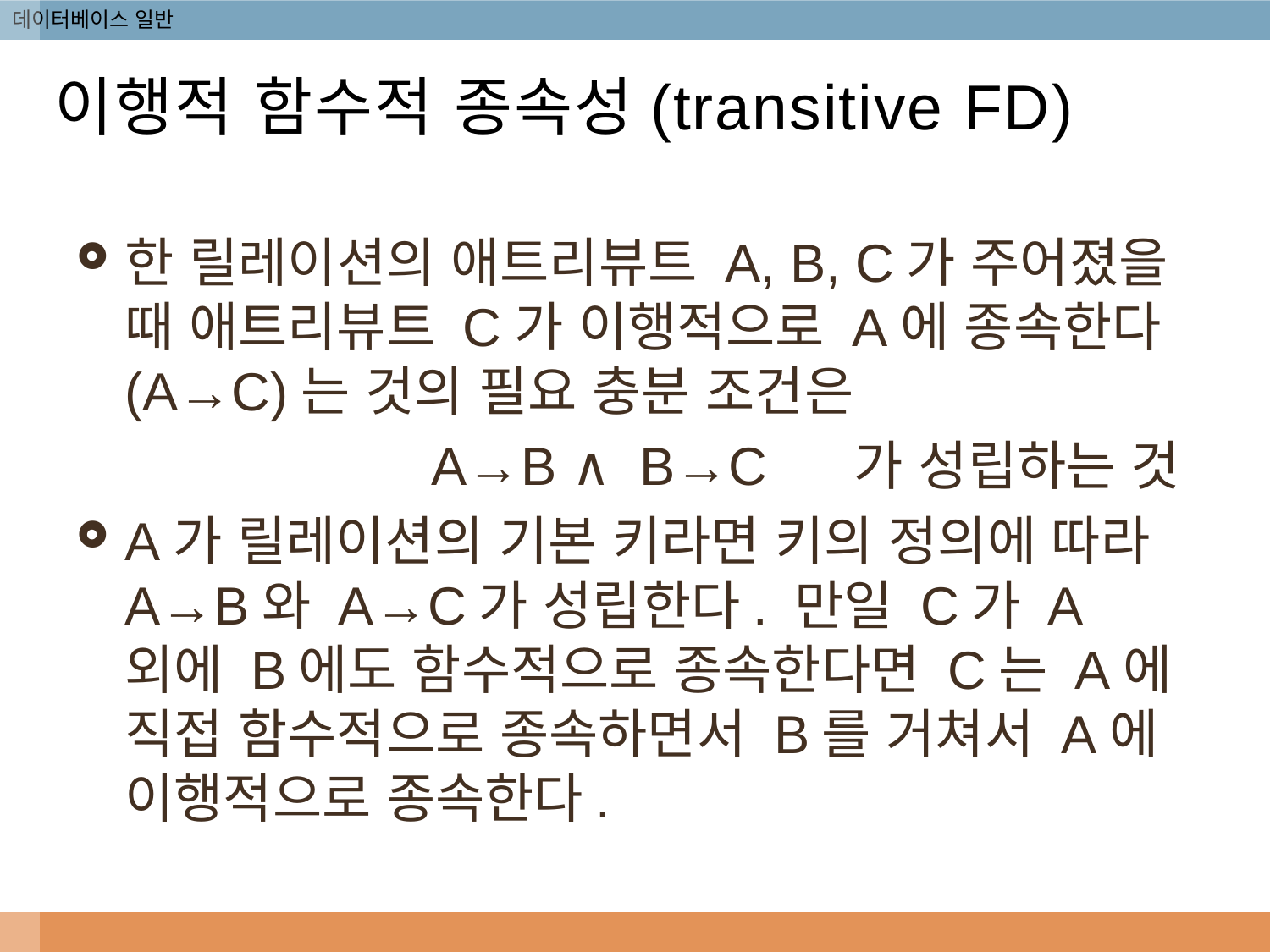

# 이행적 함수적 종속성(transitive FD)
한 릴레이션의 애트리뷰트 A, B, C가 주어졌을 때 애트리뷰트 C가 이행적으로 A에 종속한다(A→C)는 것의 필요 충분 조건은
                        A→B ∧ B→C     가 성립하는 것
A가 릴레이션의 기본 키라면 키의 정의에 따라 A→B와 A→C가 성립한다. 만일 C가 A외에 B에도 함수적으로 종속한다면 C는 A에 직접 함수적으로 종속하면서 B를 거쳐서 A에 이행적으로 종속한다.